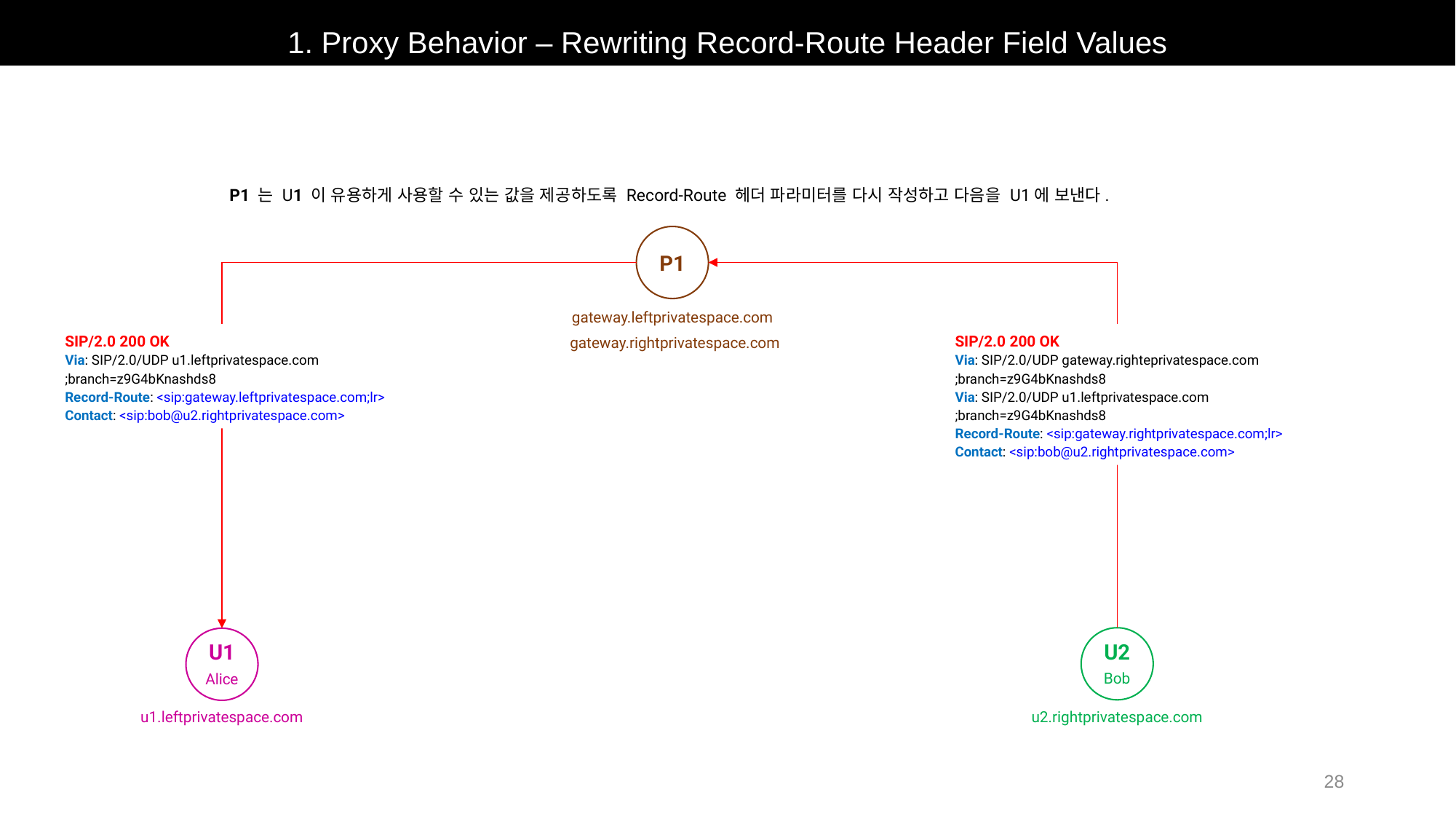

# 1. Proxy Behavior – Rewriting Record-Route Header Field Values
P1 는 U1 이 유용하게 사용할 수 있는 값을 제공하도록 Record-Route 헤더 파라미터를 다시 작성하고 다음을 U1에 보낸다.
P1
gateway.leftprivatespace.com
SIP/2.0 200 OK
Via: SIP/2.0/UDP u1.leftprivatespace.com
;branch=z9G4bKnashds8
Record-Route: <sip:gateway.leftprivatespace.com;lr>
Contact: <sip:bob@u2.rightprivatespace.com>
SIP/2.0 200 OK
Via: SIP/2.0/UDP gateway.righteprivatespace.com
;branch=z9G4bKnashds8
Via: SIP/2.0/UDP u1.leftprivatespace.com
;branch=z9G4bKnashds8
Record-Route: <sip:gateway.rightprivatespace.com;lr>
Contact: <sip:bob@u2.rightprivatespace.com>
gateway.rightprivatespace.com
U2

Bob
U1

Alice
u1.leftprivatespace.com
u2.rightprivatespace.com
28